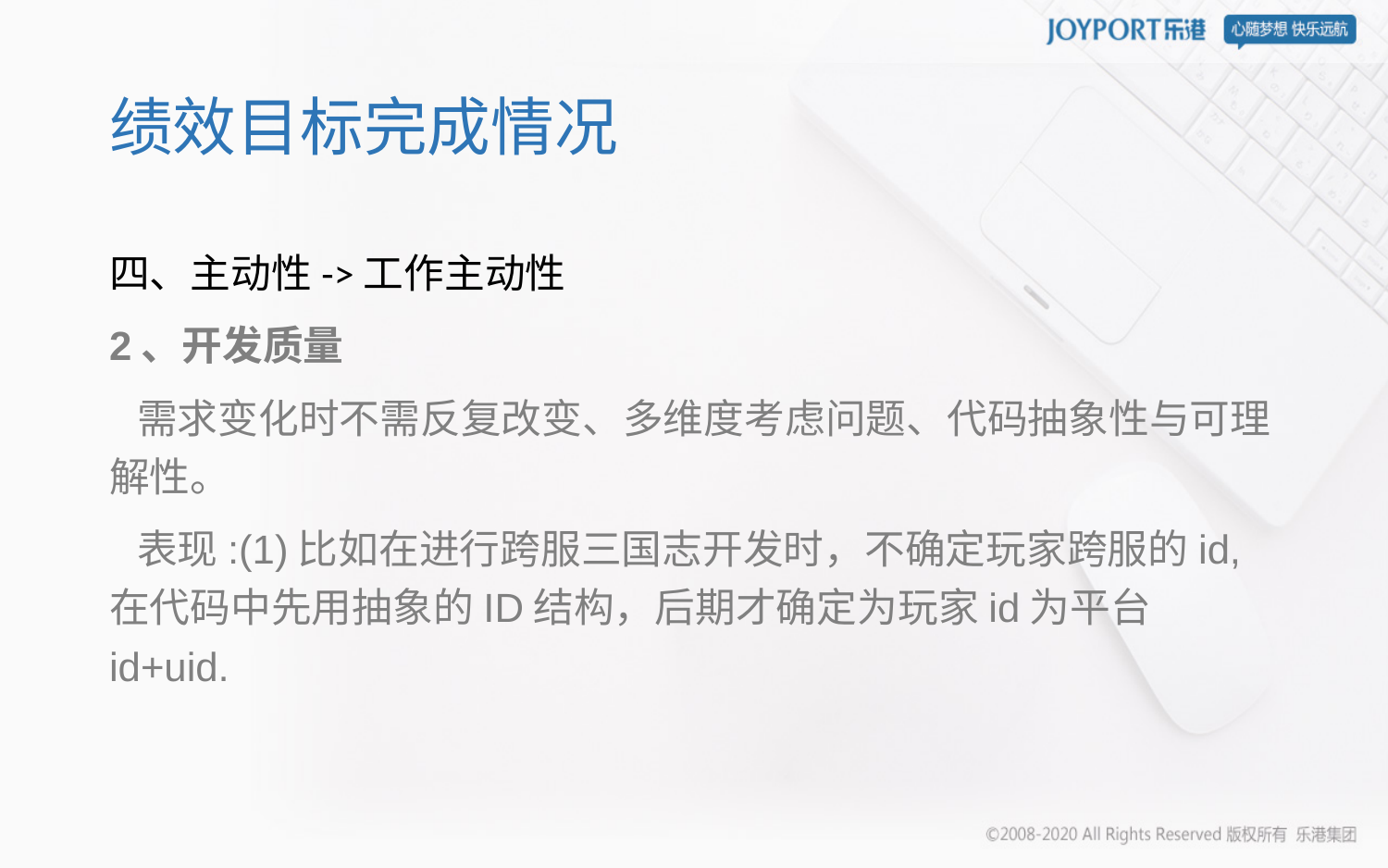

# 绩效目标完成情况
四、主动性->工作主动性
2、开发质量
  需求变化时不需反复改变、多维度考虑问题、代码抽象性与可理解性。
  表现:(1)比如在进行跨服三国志开发时，不确定玩家跨服的id,在代码中先用抽象的ID结构，后期才确定为玩家id为平台id+uid.